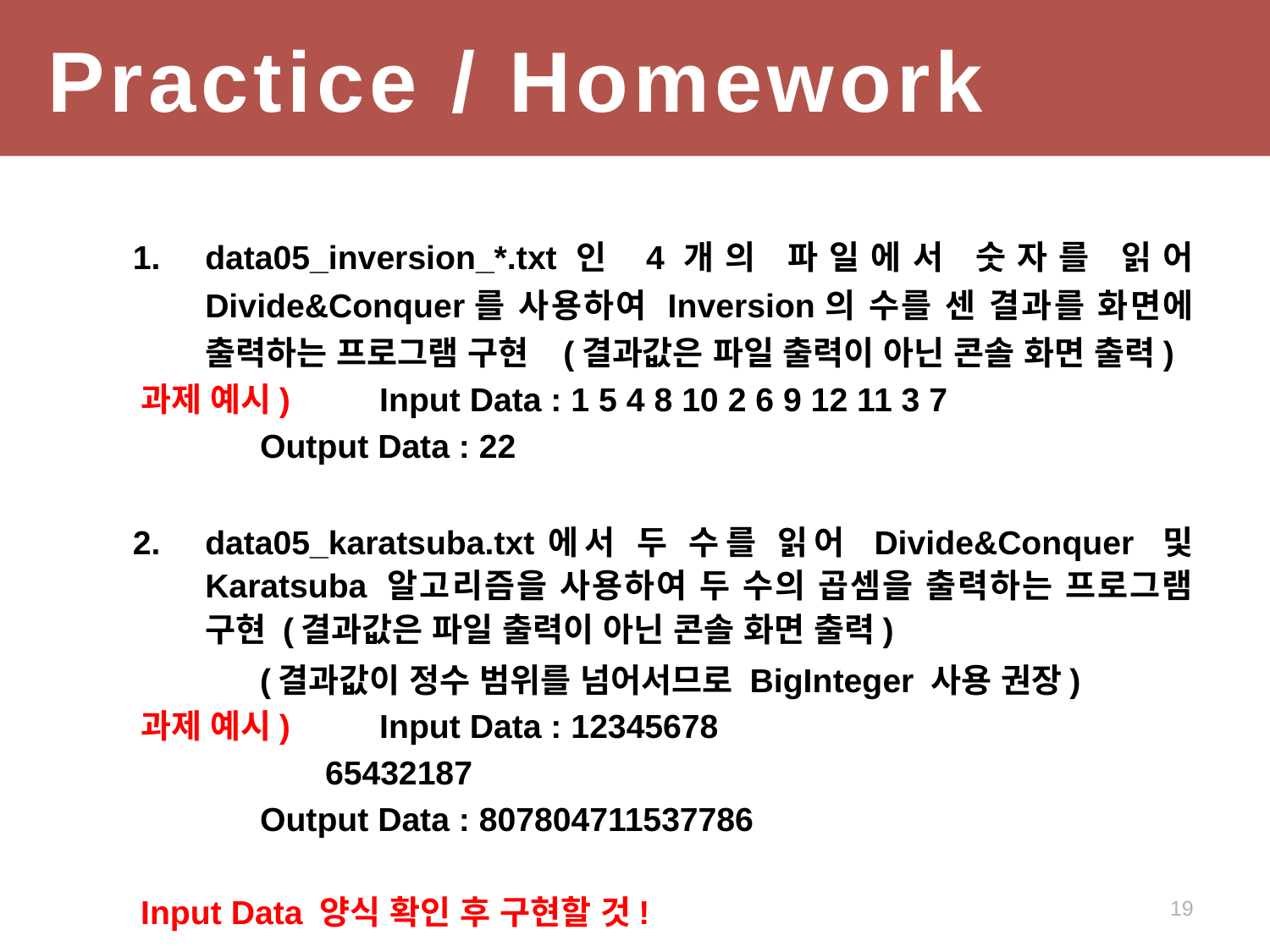

Practice / Homework
data05_inversion_*.txt인 4개의 파일에서 숫자를 읽어 Divide&Conquer를 사용하여 Inversion의 수를 센 결과를 화면에 출력하는 프로그램 구현	(결과값은 파일 출력이 아닌 콘솔 화면 출력)
과제 예시)	Input Data : 1 5 4 8 10 2 6 9 12 11 3 7
		Output Data : 22

data05_karatsuba.txt에서 두 수를 읽어 Divide&Conquer 및 Karatsuba 알고리즘을 사용하여 두 수의 곱셈을 출력하는 프로그램 구현 (결과값은 파일 출력이 아닌 콘솔 화면 출력)
	(결과값이 정수 범위를 넘어서므로 BigInteger 사용 권장)
과제 예시)	Input Data : 12345678
			       65432187
		Output Data : 807804711537786

Input Data 양식 확인 후 구현할 것!

19